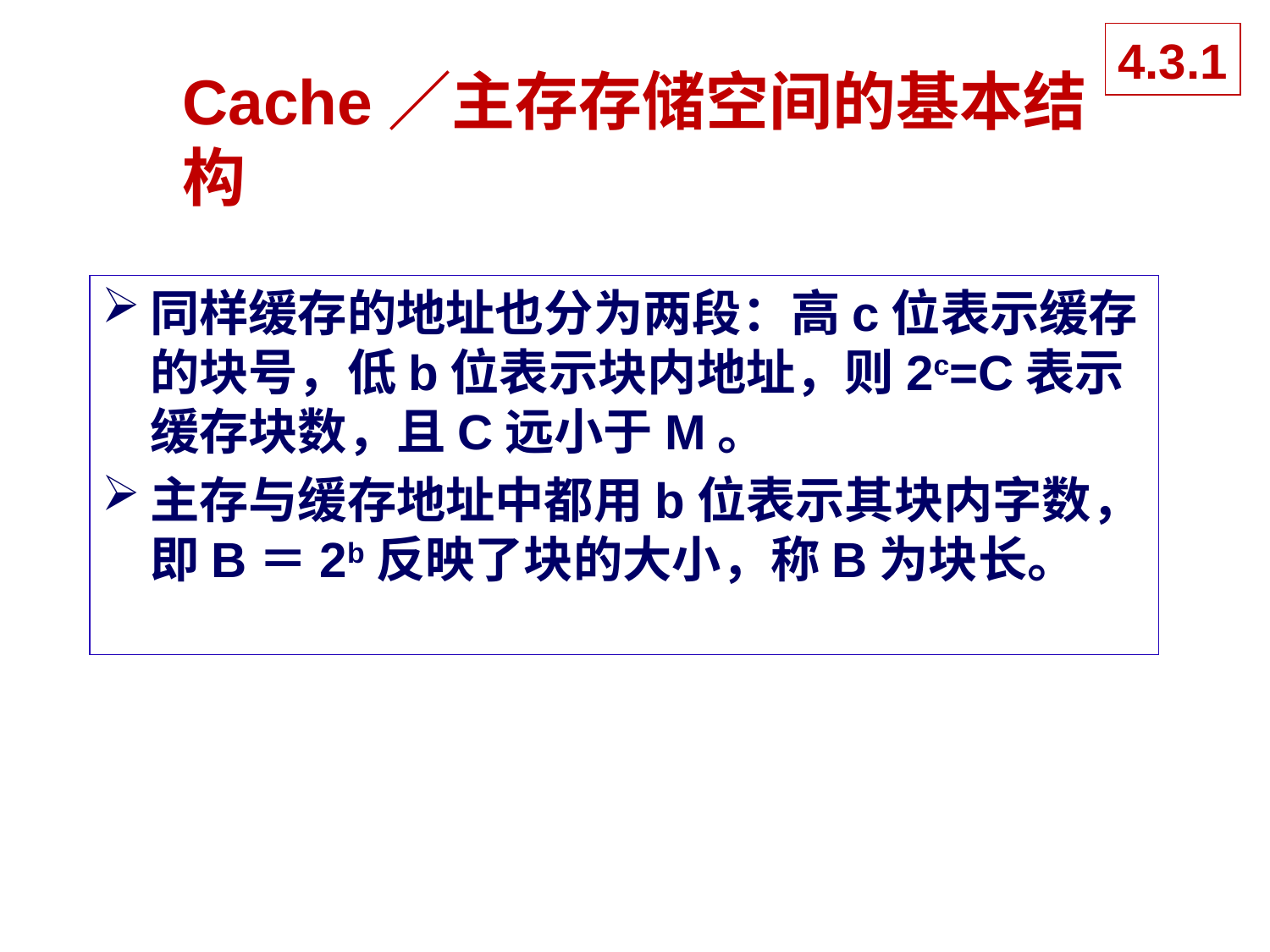

4.3.1
# Cache／主存存储空间的基本结构
同样缓存的地址也分为两段：高c位表示缓存的块号，低b位表示块内地址，则2c=C表示缓存块数，且C远小于M。
主存与缓存地址中都用b位表示其块内字数，即B＝2b反映了块的大小，称B为块长。